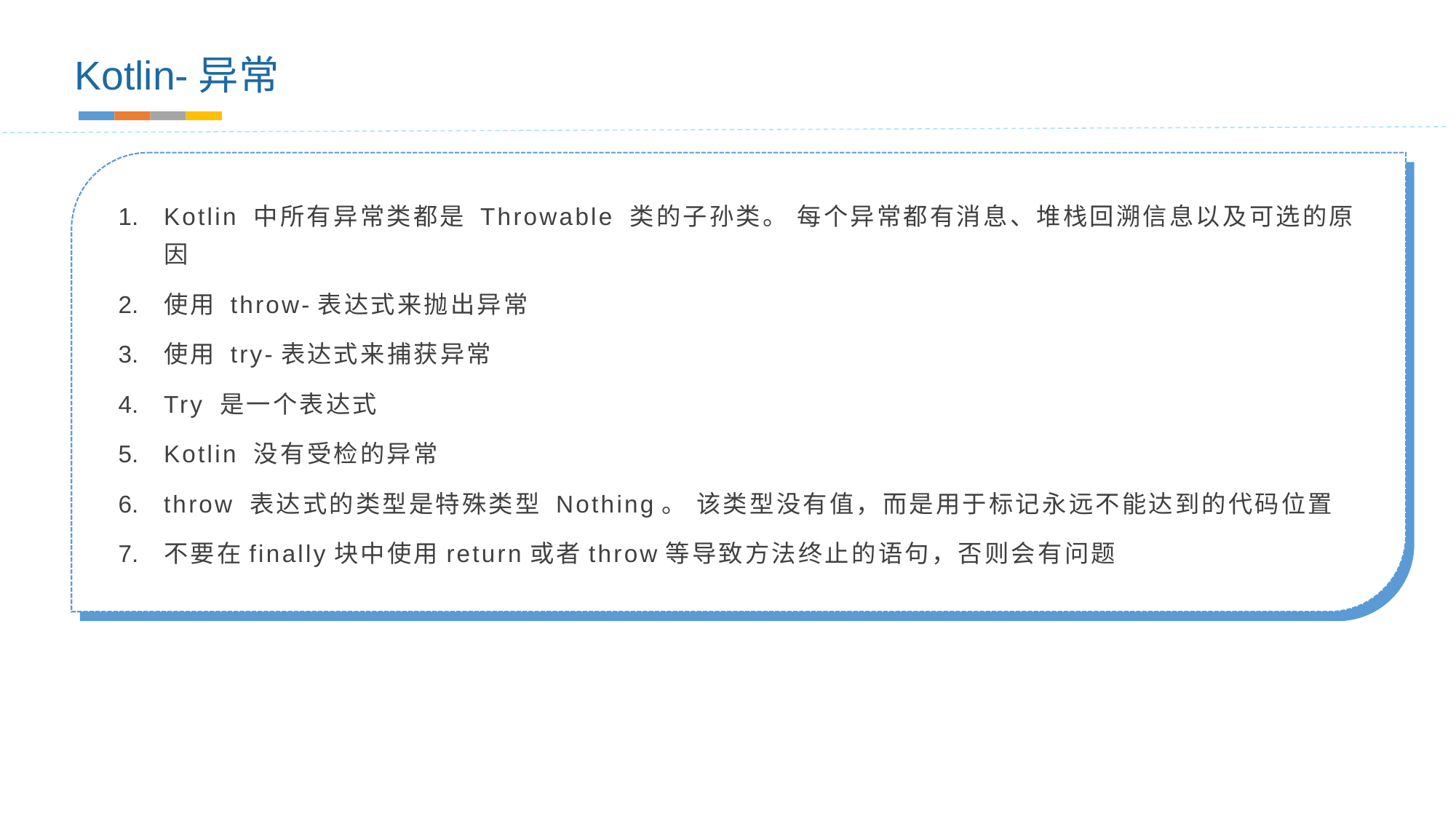

Kotlin-异常

Kotlin 中所有异常类都是 Throwable 类的子孙类。 每个异常都有消息、堆栈回溯信息以及可选的原因
使用 throw-表达式来抛出异常
使用 try-表达式来捕获异常
Try 是一个表达式
Kotlin 没有受检的异常
throw 表达式的类型是特殊类型 Nothing。 该类型没有值，而是用于标记永远不能达到的代码位置
不要在finally块中使用return或者throw等导致方法终止的语句，否则会有问题